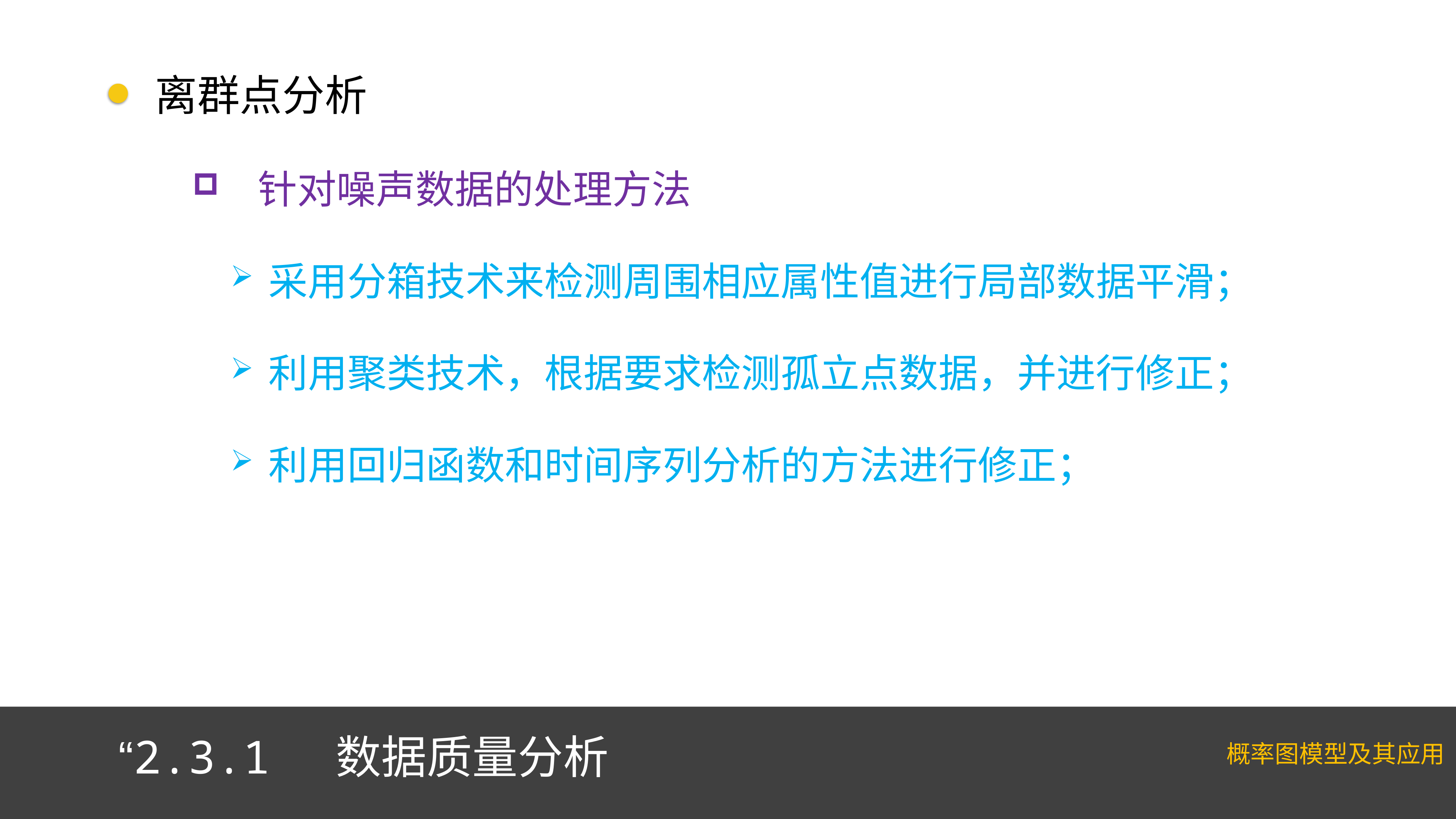

离群点分析
  针对噪声数据的处理方法
采用分箱技术来检测周围相应属性值进行局部数据平滑；
利用聚类技术，根据要求检测孤立点数据，并进行修正；
利用回归函数和时间序列分析的方法进行修正；

“2.3.1  数据质量分析